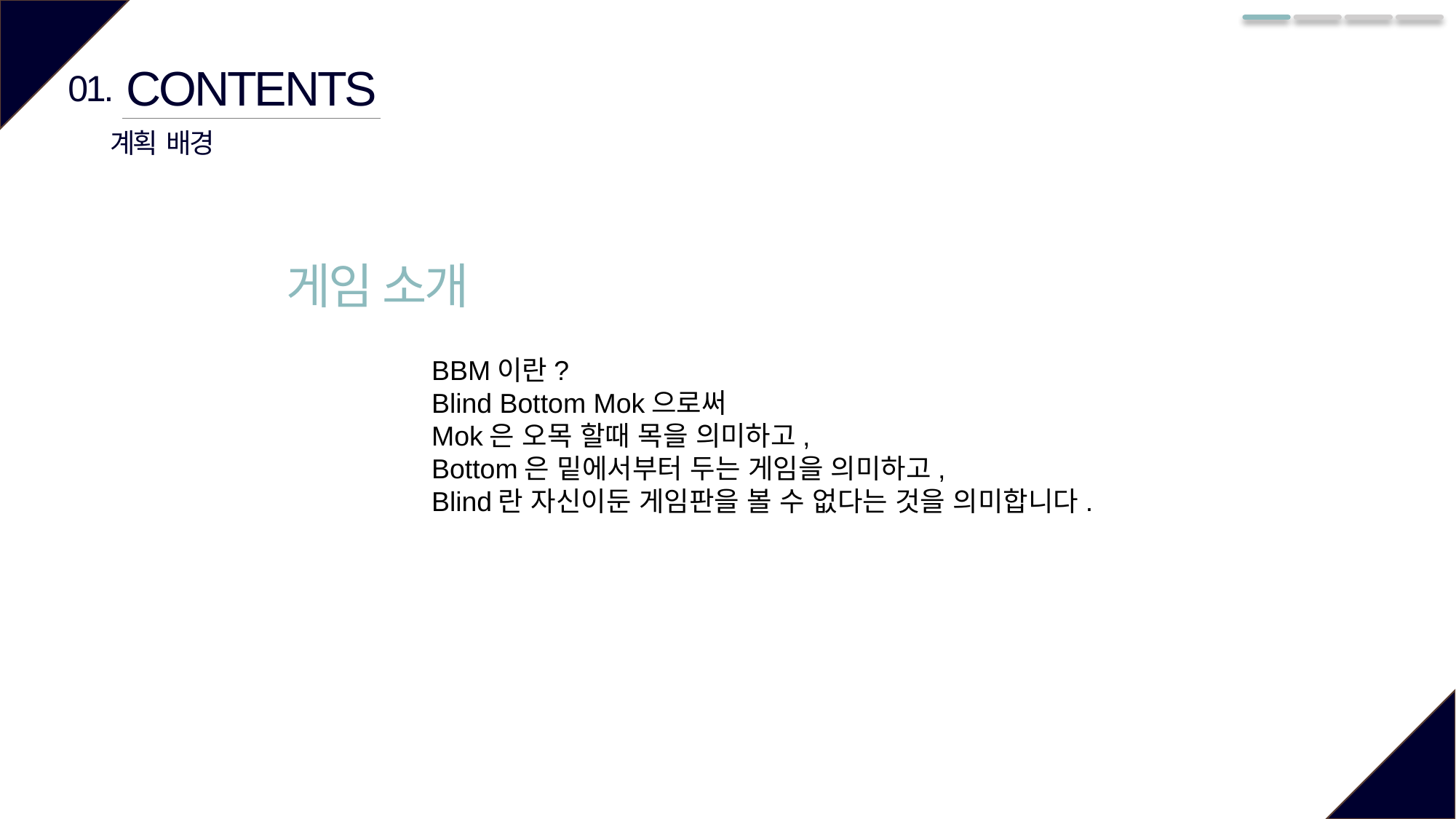

CONTENTS
01.
계획  배경
게임 소개
BBM이란?
Blind Bottom Mok으로써
Mok은 오목 할때 목을 의미하고,
Bottom은 밑에서부터 두는 게임을 의미하고,
Blind란 자신이둔 게임판을 볼 수 없다는 것을 의미합니다.